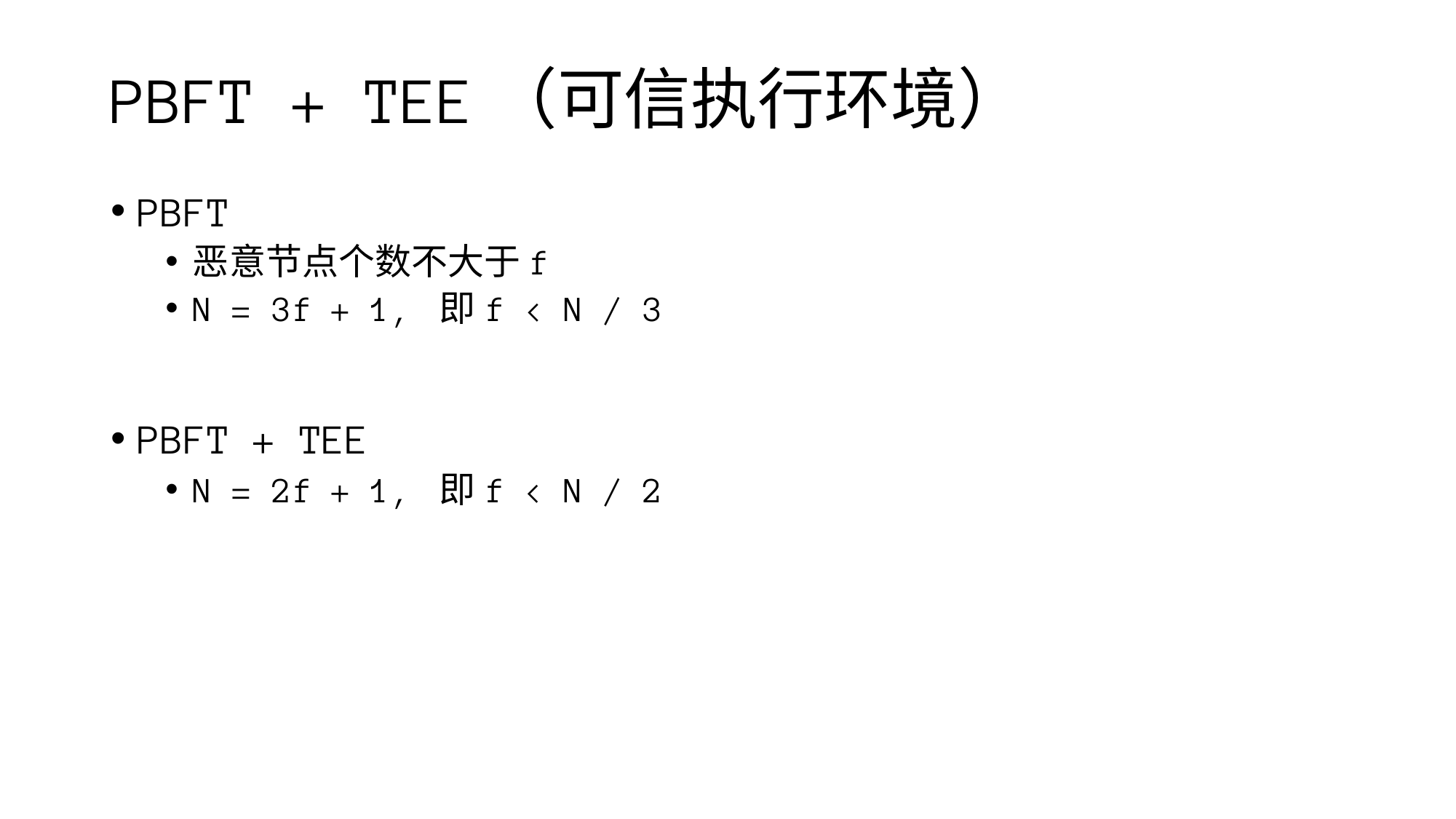

PBFT + TEE（可信执行环境）
PBFT
恶意节点个数不大于f
N = 3f + 1, 即f < N / 3

PBFT + TEE
N = 2f + 1, 即f < N / 2